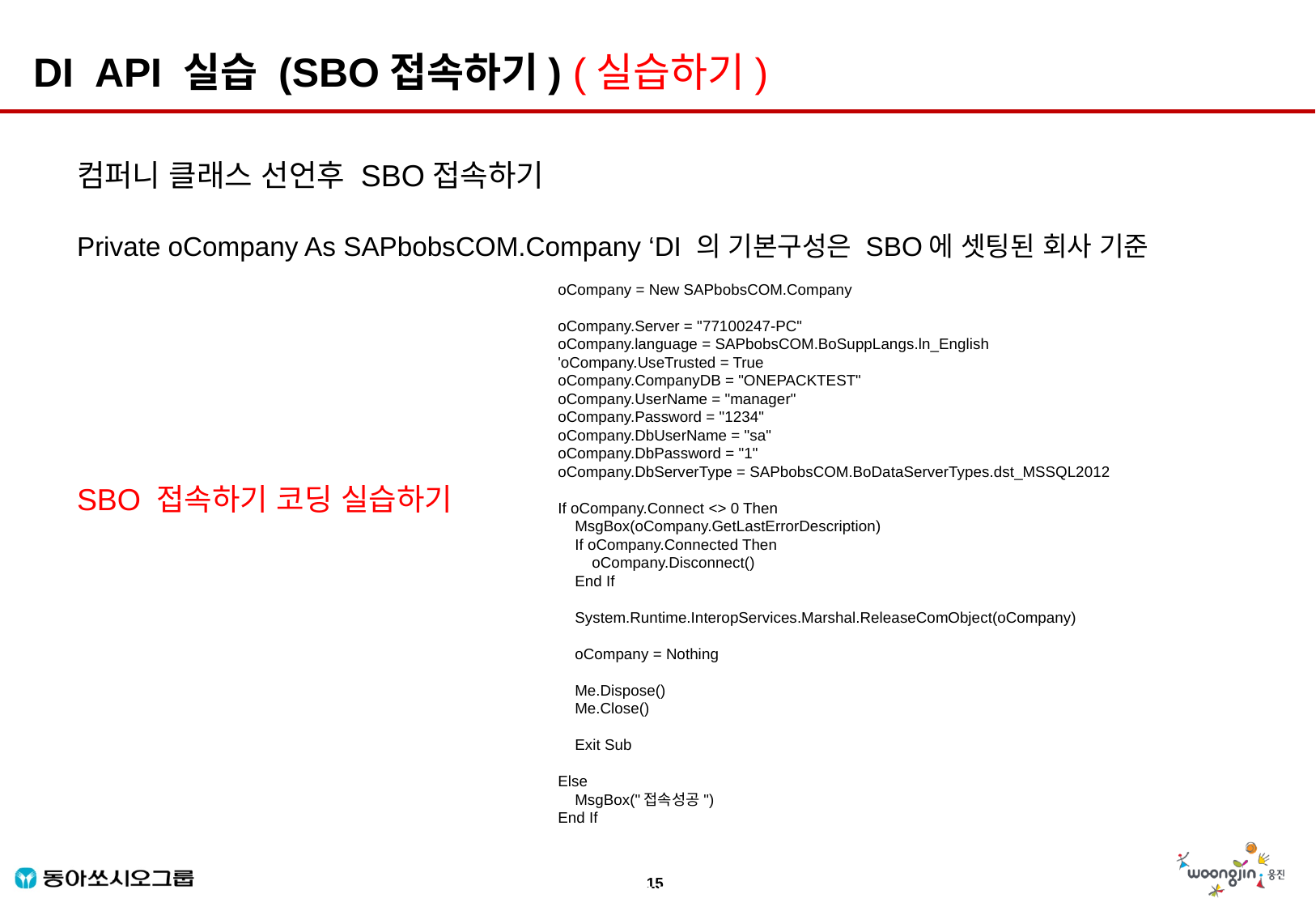

DI  API 실습 (SBO접속하기) (실습하기)

컴퍼니 클래스 선언후 SBO접속하기

Private oCompany As SAPbobsCOM.Company ‘DI 의 기본구성은 SBO에 셋팅된 회사 기준

SBO 접속하기 코딩 실습하기

            oCompany = New SAPbobsCOM.Company

            oCompany.Server = "77100247-PC"
            oCompany.language = SAPbobsCOM.BoSuppLangs.ln_English
            'oCompany.UseTrusted = True
            oCompany.CompanyDB = "ONEPACKTEST"
            oCompany.UserName = "manager"
            oCompany.Password = "1234"
            oCompany.DbUserName = "sa"
            oCompany.DbPassword = "1"
            oCompany.DbServerType = SAPbobsCOM.BoDataServerTypes.dst_MSSQL2012

            If oCompany.Connect <> 0 Then
                MsgBox(oCompany.GetLastErrorDescription)
                If oCompany.Connected Then
                    oCompany.Disconnect()
                End If

                System.Runtime.InteropServices.Marshal.ReleaseComObject(oCompany)

                oCompany = Nothing

                Me.Dispose()
                Me.Close()

                Exit Sub

            Else
                MsgBox("접속성공")
            End If